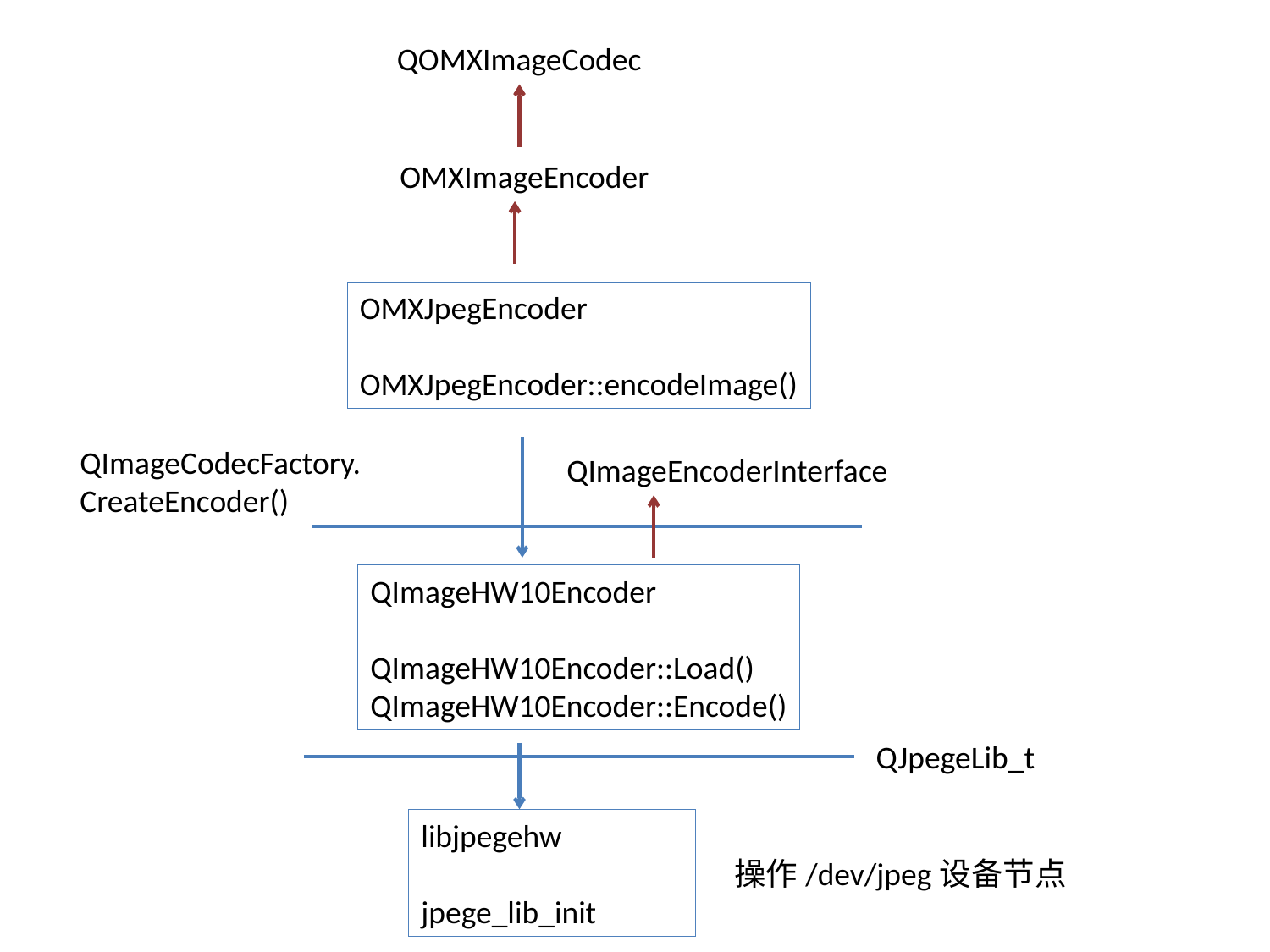

QOMXImageCodec
OMXImageEncoder
OMXJpegEncoder

OMXJpegEncoder::encodeImage()
QImageCodecFactory.
CreateEncoder()
QImageEncoderInterface
QImageHW10Encoder

QImageHW10Encoder::Load()
QImageHW10Encoder::Encode()
QJpegeLib_t
libjpegehw

jpege_lib_init
操作/dev/jpeg设备节点